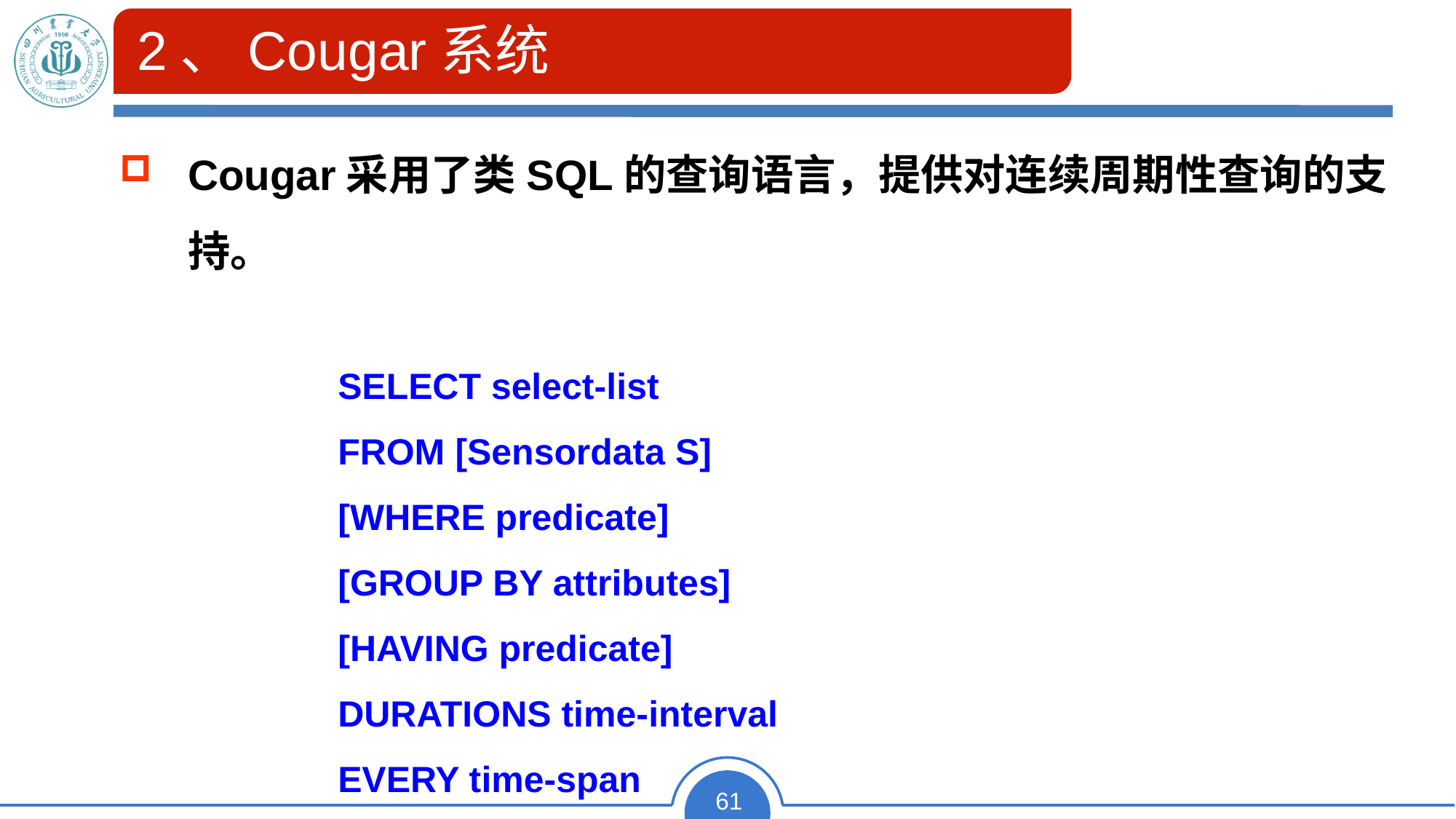

# 2、Cougar系统
Cougar采用了类SQL的查询语言，提供对连续周期性查询的支持。

SELECT select-list
FROM [Sensordata S]
[WHERE predicate]
[GROUP BY attributes]
[HAVING predicate]
DURATIONS time-interval
EVERY time-span